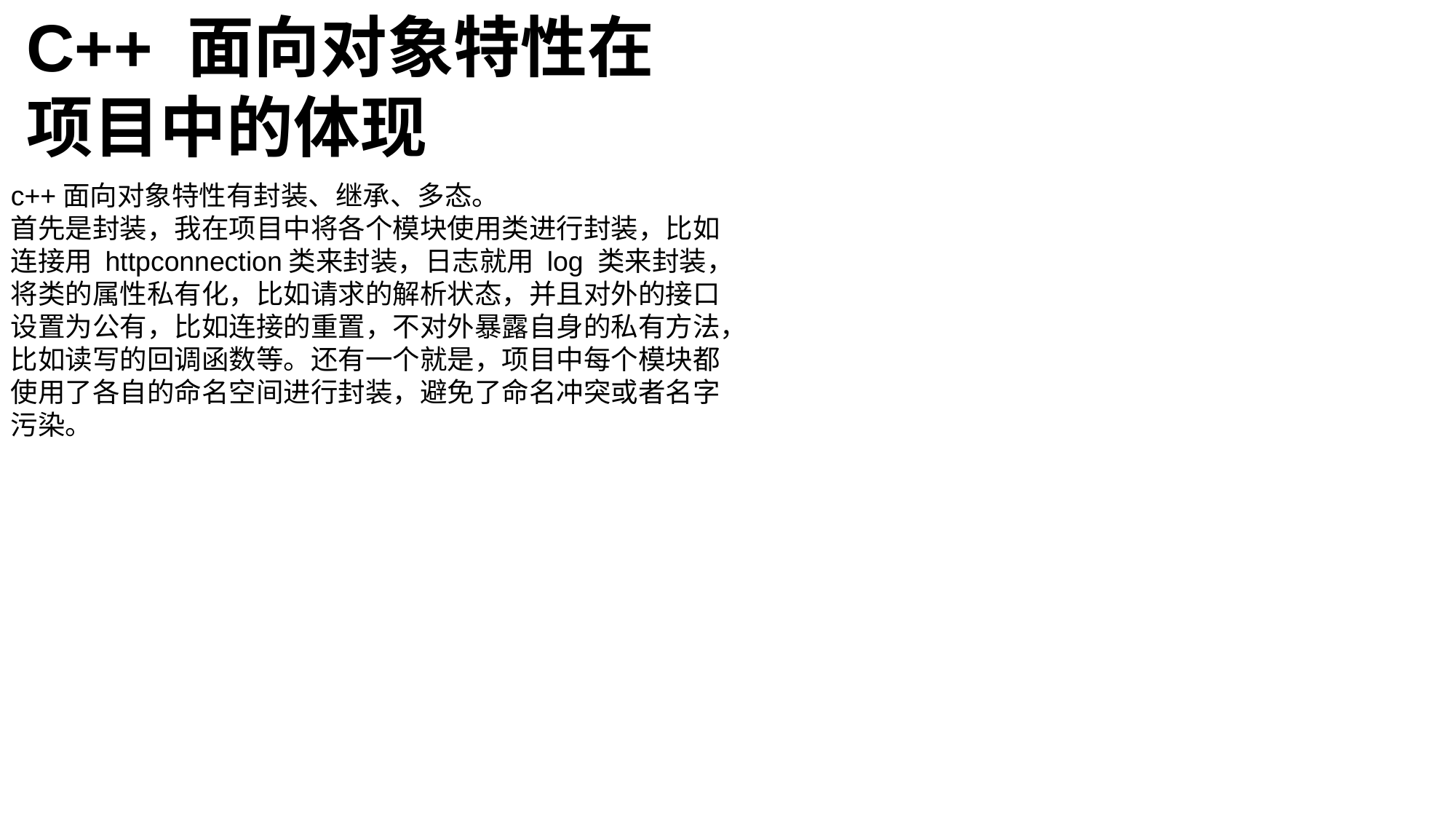

C++ ⾯向对象特性在项⽬中的体现
c++⾯向对象特性有封装、继承、多态。
⾸先是封装，我在项⽬中将各个模块使⽤类进⾏封装，⽐如连接⽤ httpconnection类来封装，⽇志就⽤ log 类来封装，将类的属性私有化，⽐如请求的解析状态，并且对外的接⼝设置为公有，⽐如连接的重置，不对外暴露⾃身的私有⽅法，⽐如读写的回调函数等。还有⼀个就是，项⽬中每个模块都使⽤了各⾃的命名空间进⾏封装，避免了命名冲突或者名字污染。